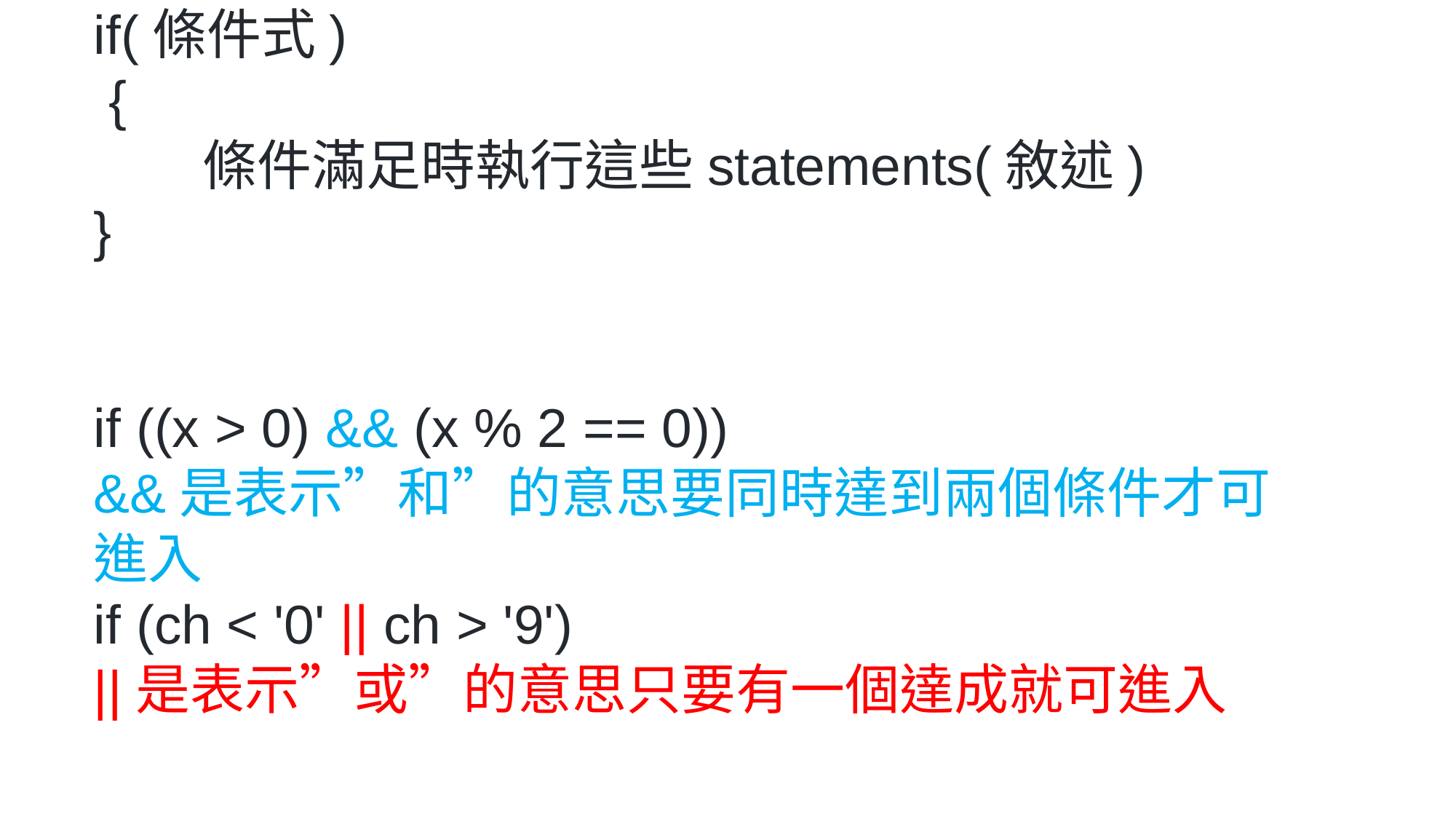

# if(條件式) { 條件滿足時執行這些statements(敘述) }
if ((x > 0) && (x % 2 == 0))
&&是表示”和”的意思要同時達到兩個條件才可進入
if (ch < '0' || ch > '9')
||是表示”或”的意思只要有一個達成就可進入